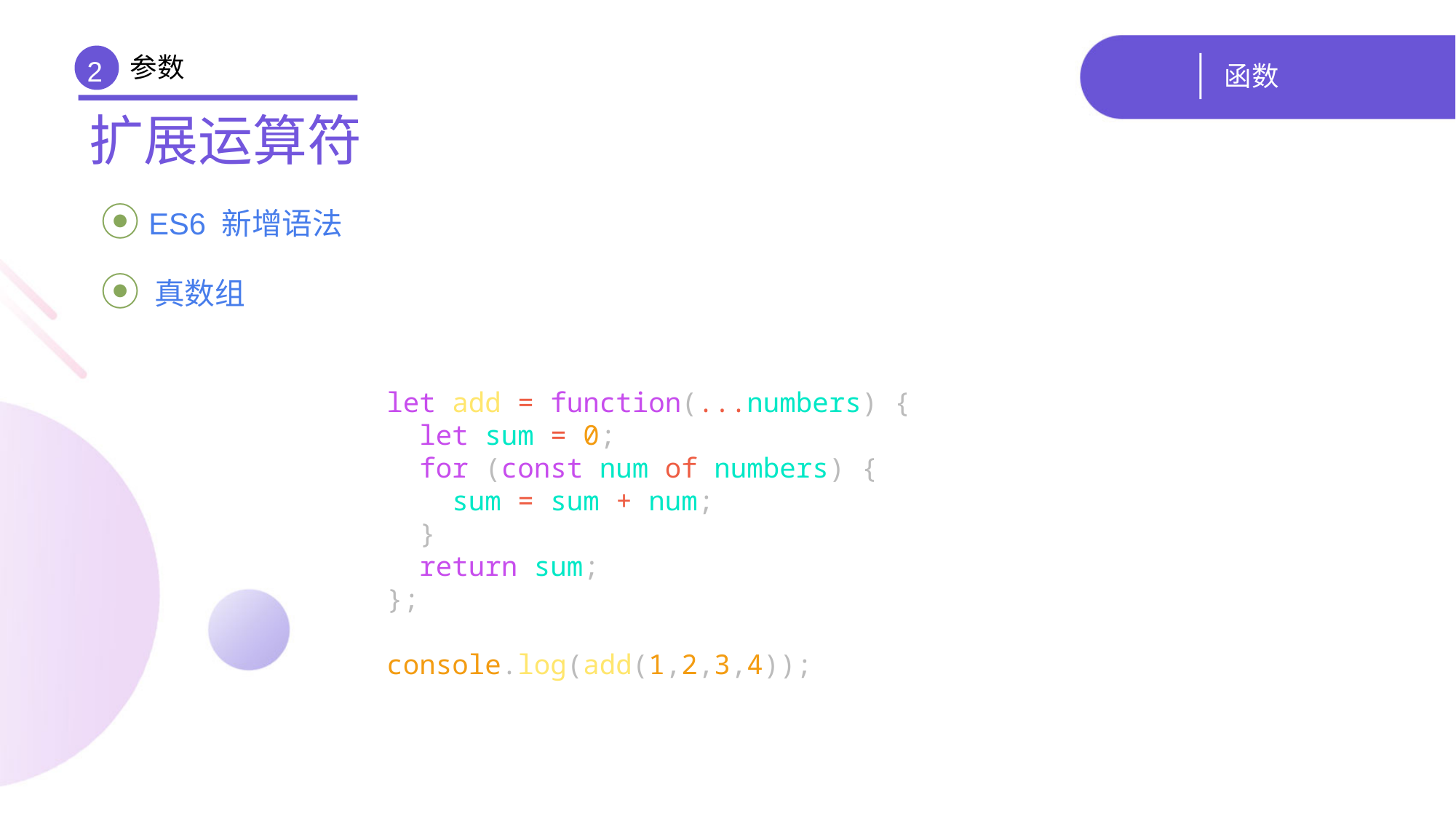

参数
# 函数
2
扩展运算符
 ES6 新增语法
 真数组
let add = function(...numbers) {
  let sum = 0;
  for (const num of numbers) {
    sum = sum + num;
  }
  return sum;
};
console.log(add(1,2,3,4));